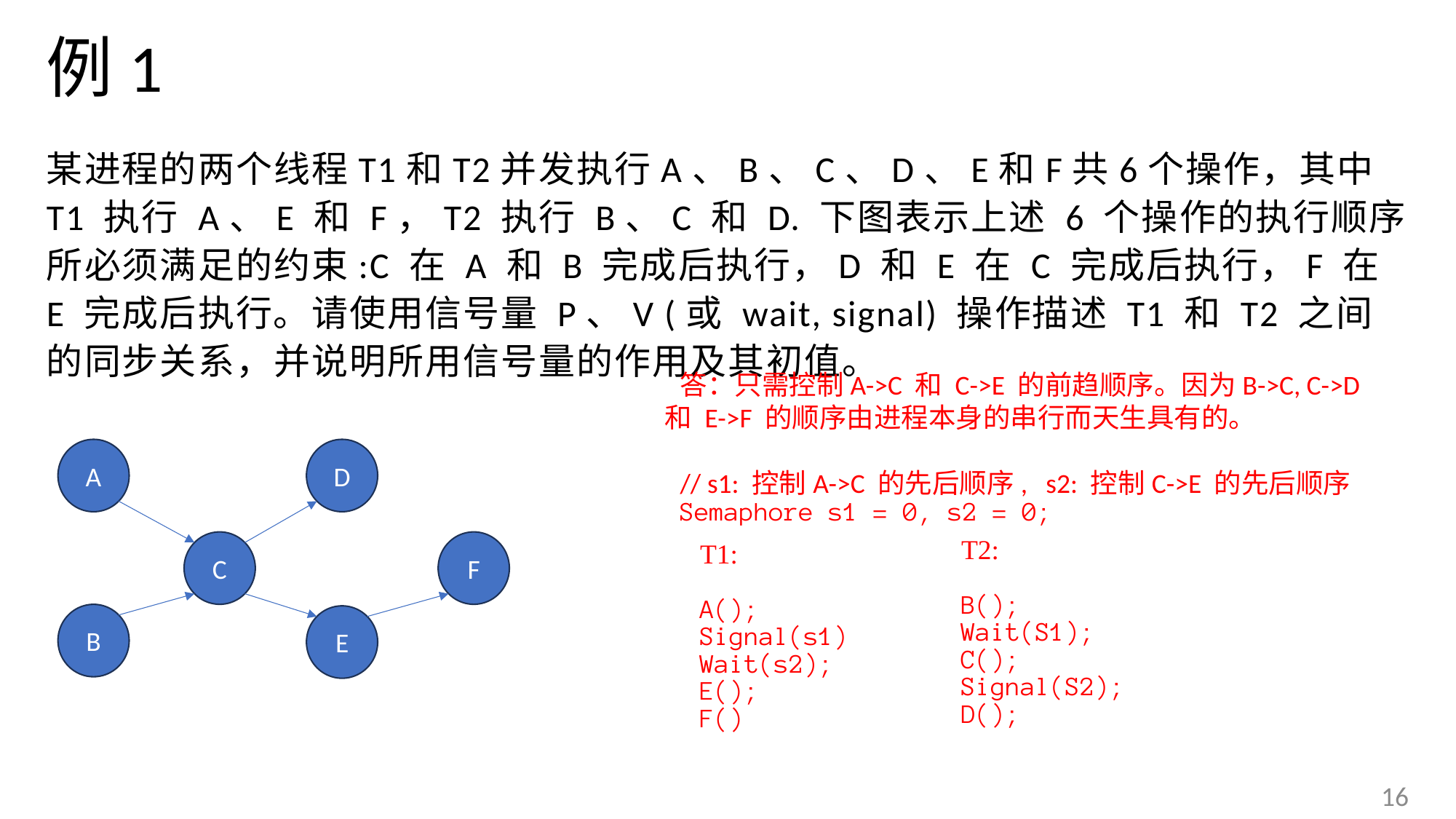

# 例1
某进程的两个线程T1和T2并发执行A、B、C、D、E和F共6个操作，其中T1 执行 A、E 和 F，T2 执行 B、C 和 D. 下图表示上述 6 个操作的执行顺序所必须满足的约束:C 在 A 和 B 完成后执行，D 和 E 在 C 完成后执行，F 在 E 完成后执行。请使用信号量 P、V (或 wait, signal) 操作描述 T1 和 T2 之间的同步关系，并说明所用信号量的作用及其初值。
答：只需控制A->C 和 C->E 的前趋顺序。因为B->C, C->D 和 E->F 的顺序由进程本身的串行而天生具有的。

// s1: 控制A->C 的先后顺序,   s2: 控制C->E 的先后顺序
Semaphore s1 = 0, s2 = 0;
A
D
F
T2:

B();
Wait(S1);
C();
Signal(S2);
D();
C
T1:

A();
Signal(s1)
Wait(s2);
E();
F()
B
E
16